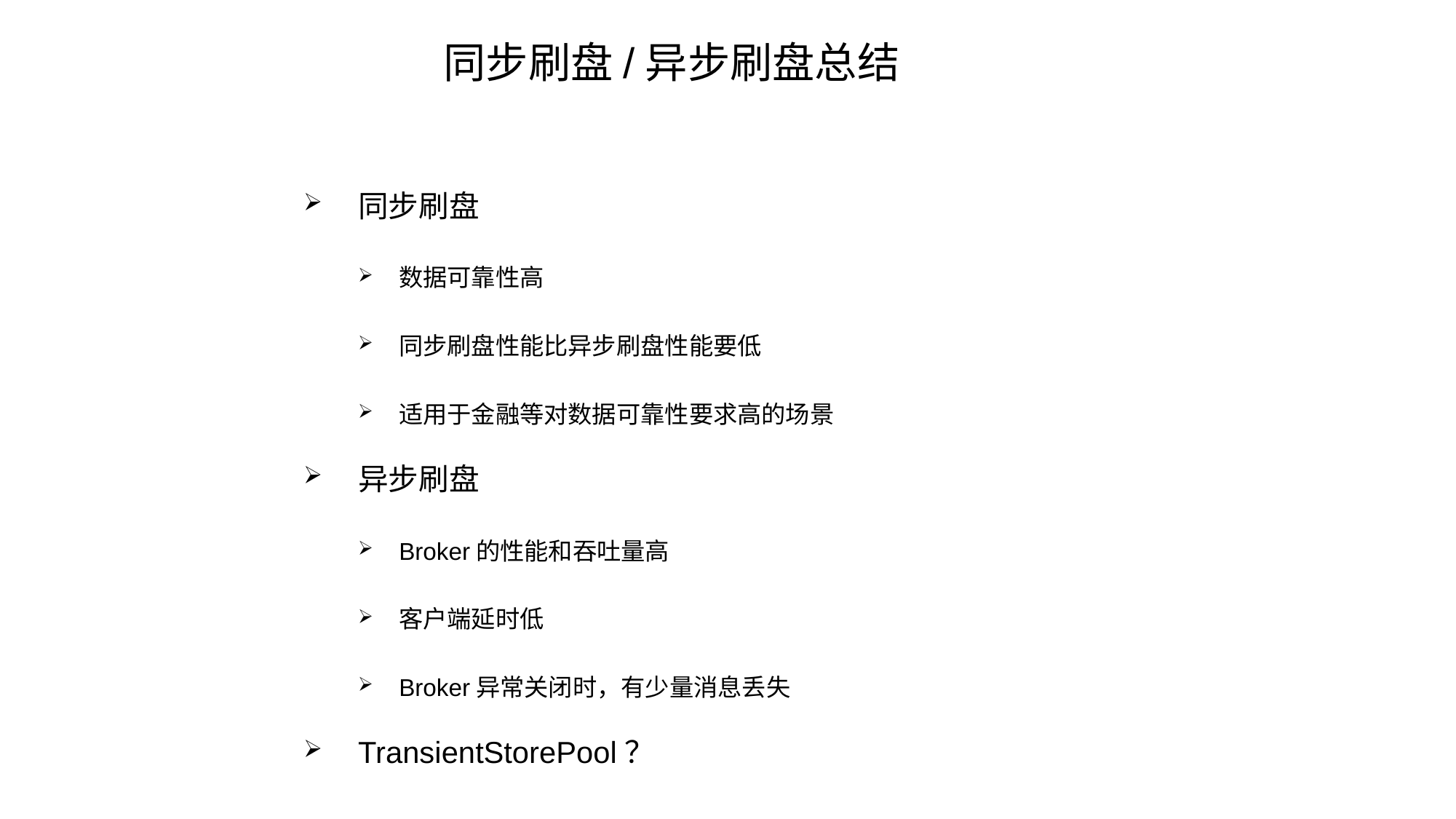

同步刷盘/异步刷盘总结
同步刷盘
数据可靠性高
同步刷盘性能比异步刷盘性能要低
适用于金融等对数据可靠性要求高的场景
异步刷盘
Broker的性能和吞吐量高
客户端延时低
Broker异常关闭时，有少量消息丢失
TransientStorePool？